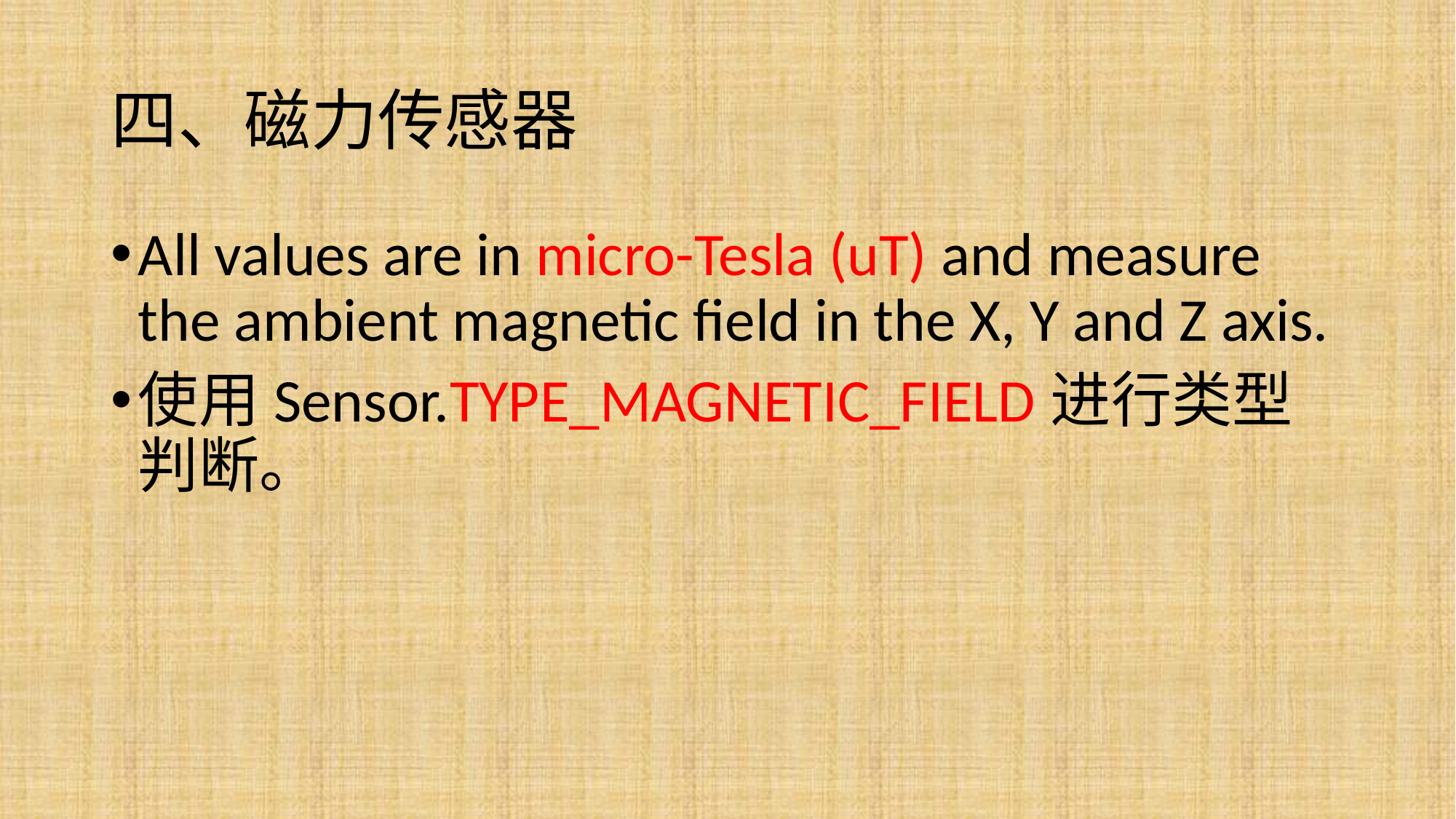

# 四、磁力传感器
All values are in micro-Tesla (uT) and measure the ambient magnetic field in the X, Y and Z axis.
使用Sensor.TYPE_MAGNETIC_FIELD进行类型判断。